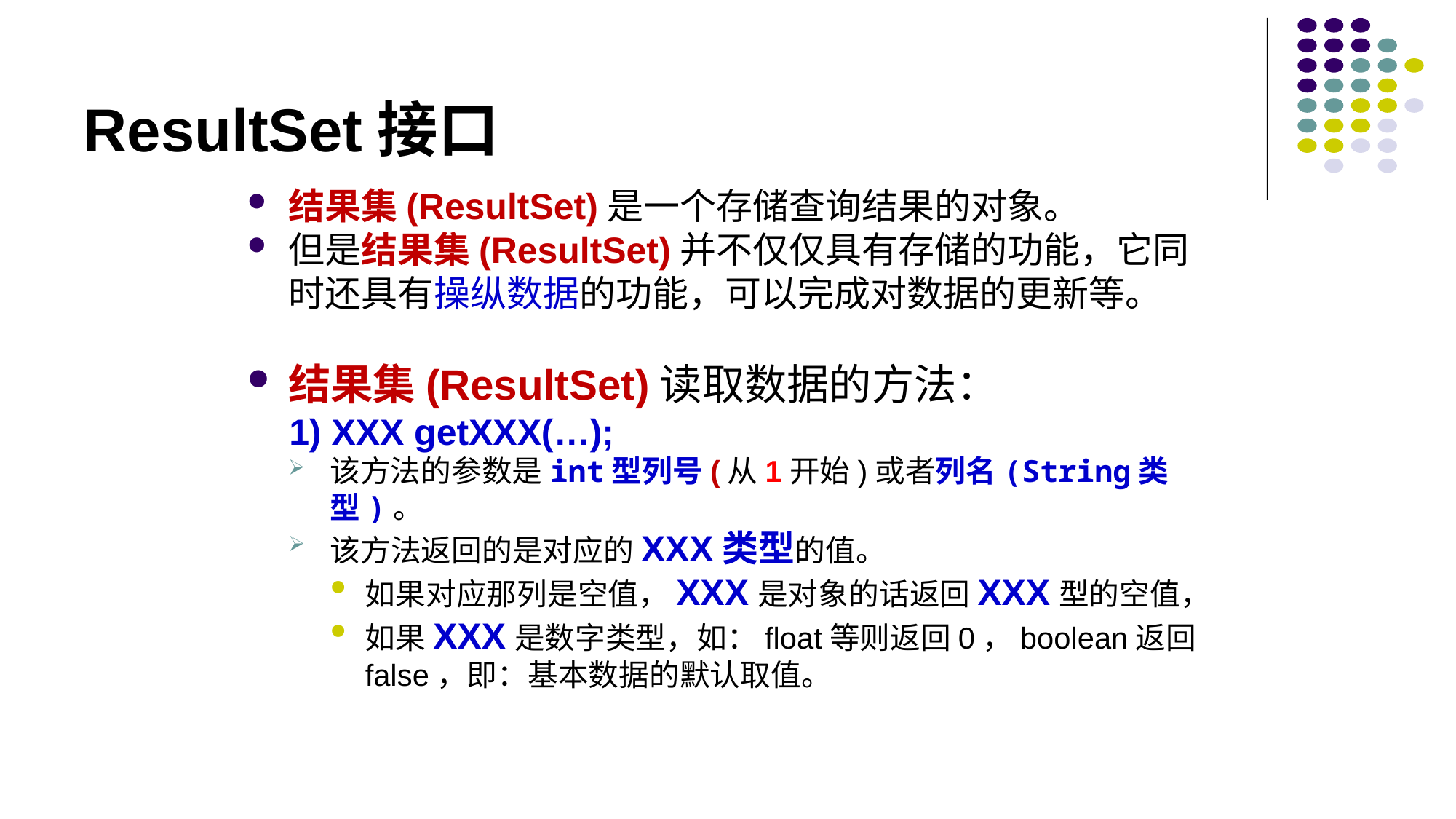

# ResultSet接口
结果集(ResultSet)是一个存储查询结果的对象。
但是结果集(ResultSet)并不仅仅具有存储的功能，它同时还具有操纵数据的功能，可以完成对数据的更新等。

结果集(ResultSet)读取数据的方法：
1) XXX getXXX(…);
该方法的参数是int型列号(从1开始)或者列名(String类型)。
该方法返回的是对应的XXX类型的值。
如果对应那列是空值，XXX是对象的话返回XXX型的空值，
如果XXX是数字类型，如：float等则返回0，boolean返回false，即：基本数据的默认取值。
28